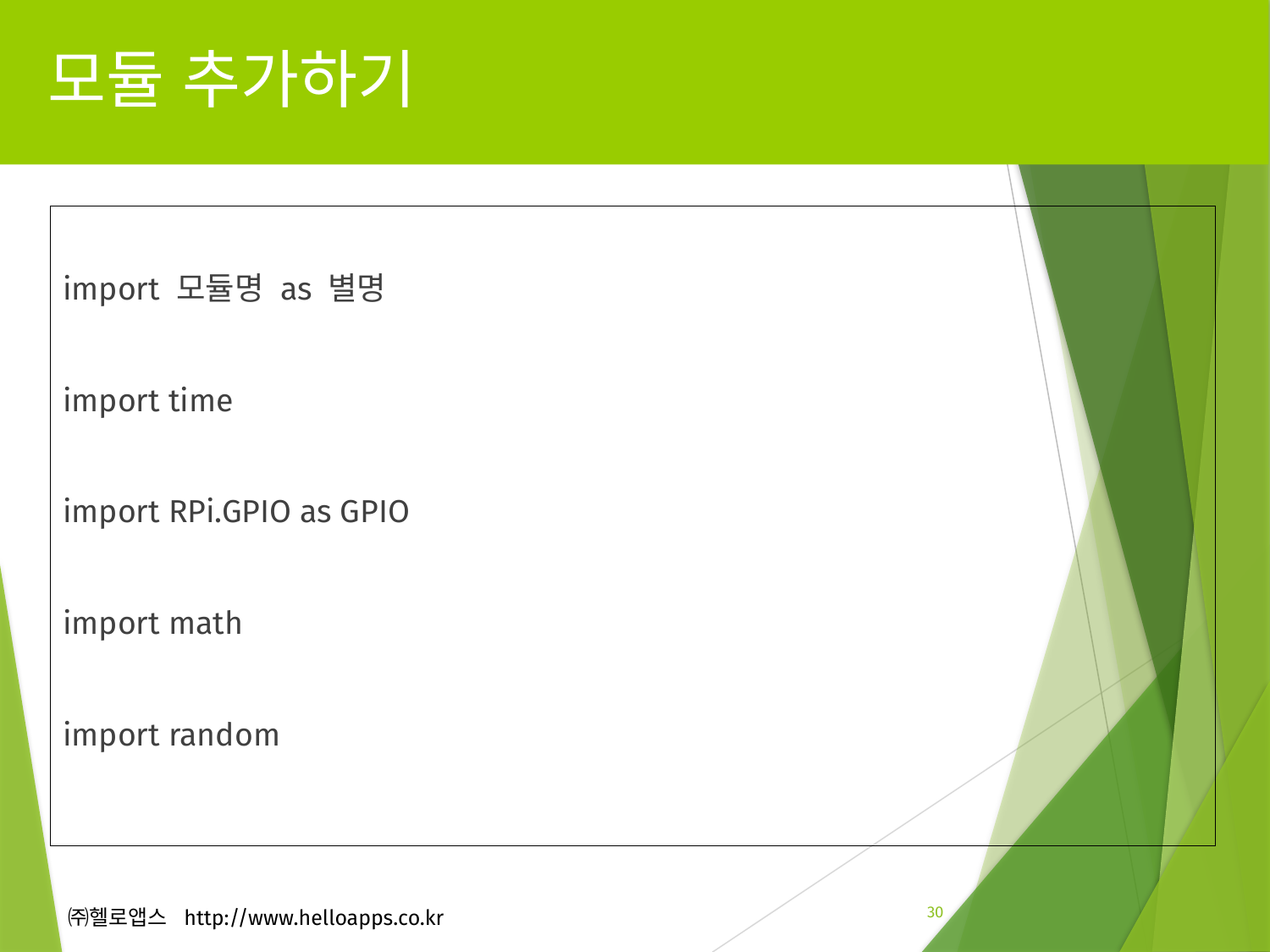

# 모듈 추가하기

import 모듈명 as 별명

import time

import RPi.GPIO as GPIO

import math

import random
30